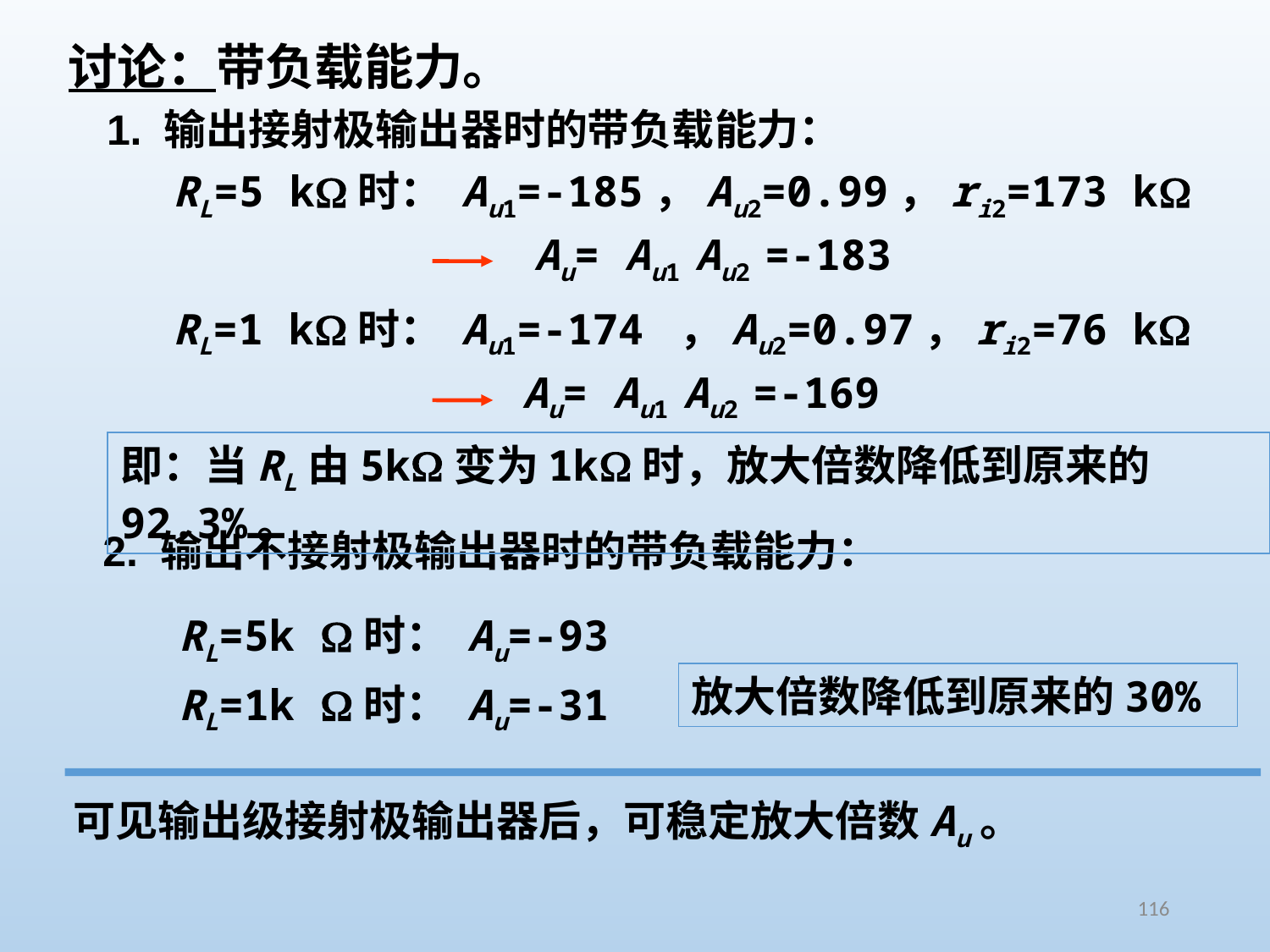

讨论：带负载能力。
1. 输出接射极输出器时的带负载能力：
RL=5 kΩ时： Au1=-185，Au2=0.99，ri2=173 kΩ
Au= Au1 Au2 =-183

RL=1 kΩ时： Au1=-174 ，Au2=0.97，ri2=76 kΩ
Au= Au1 Au2 =-169

即：当RL由5kΩ变为1kΩ时，放大倍数降低到原来的92.3%。
2. 输出不接射极输出器时的带负载能力：
RL=5k Ω时： Au=-93
RL=1k Ω时： Au=-31
放大倍数降低到原来的30%

可见输出级接射极输出器后，可稳定放大倍数Au。
116